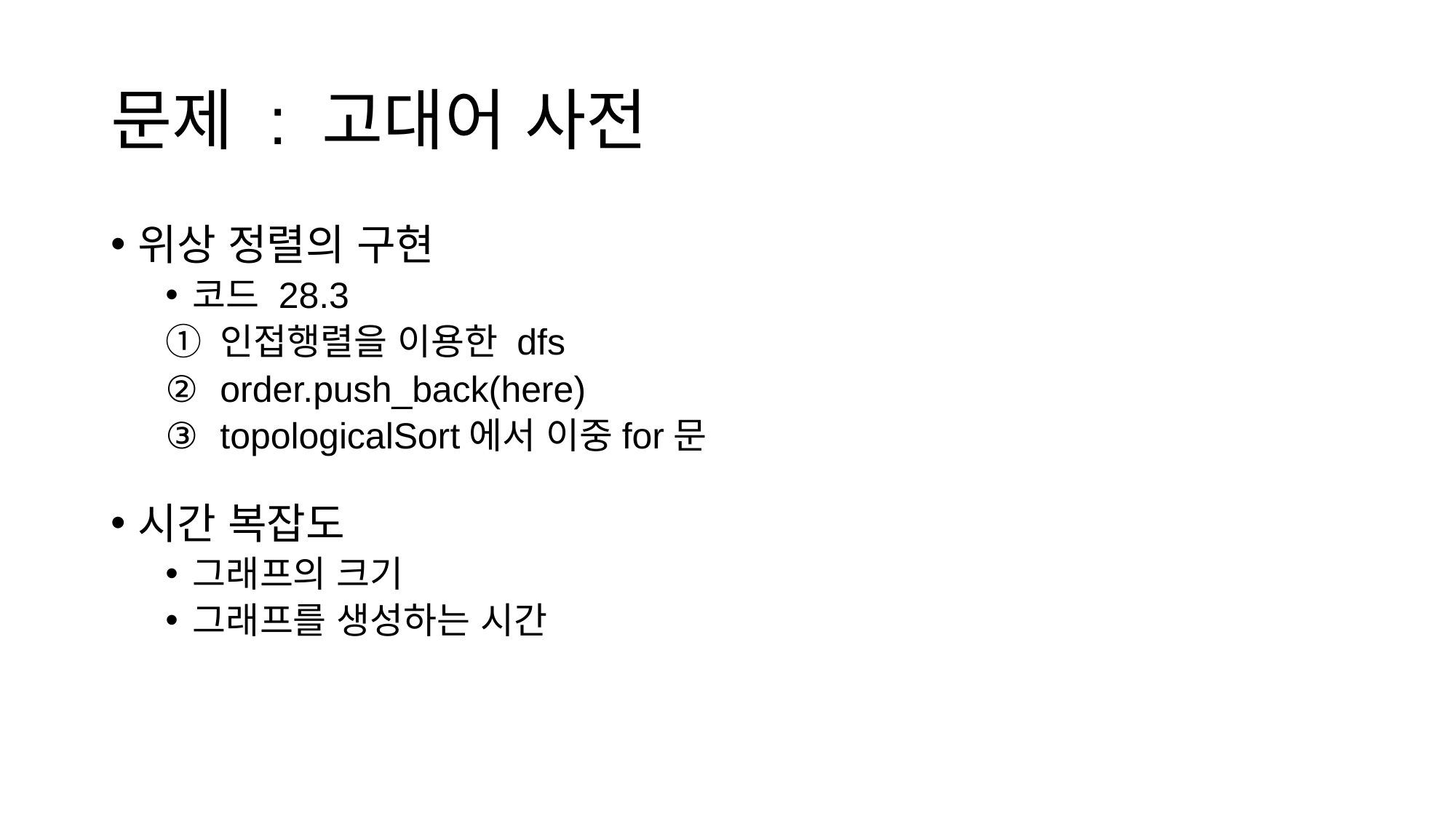

# 문제 : 고대어 사전
위상 정렬의 구현
코드 28.3
인접행렬을 이용한 dfs
order.push_back(here)
topologicalSort에서 이중for문

시간 복잡도
그래프의 크기
그래프를 생성하는 시간